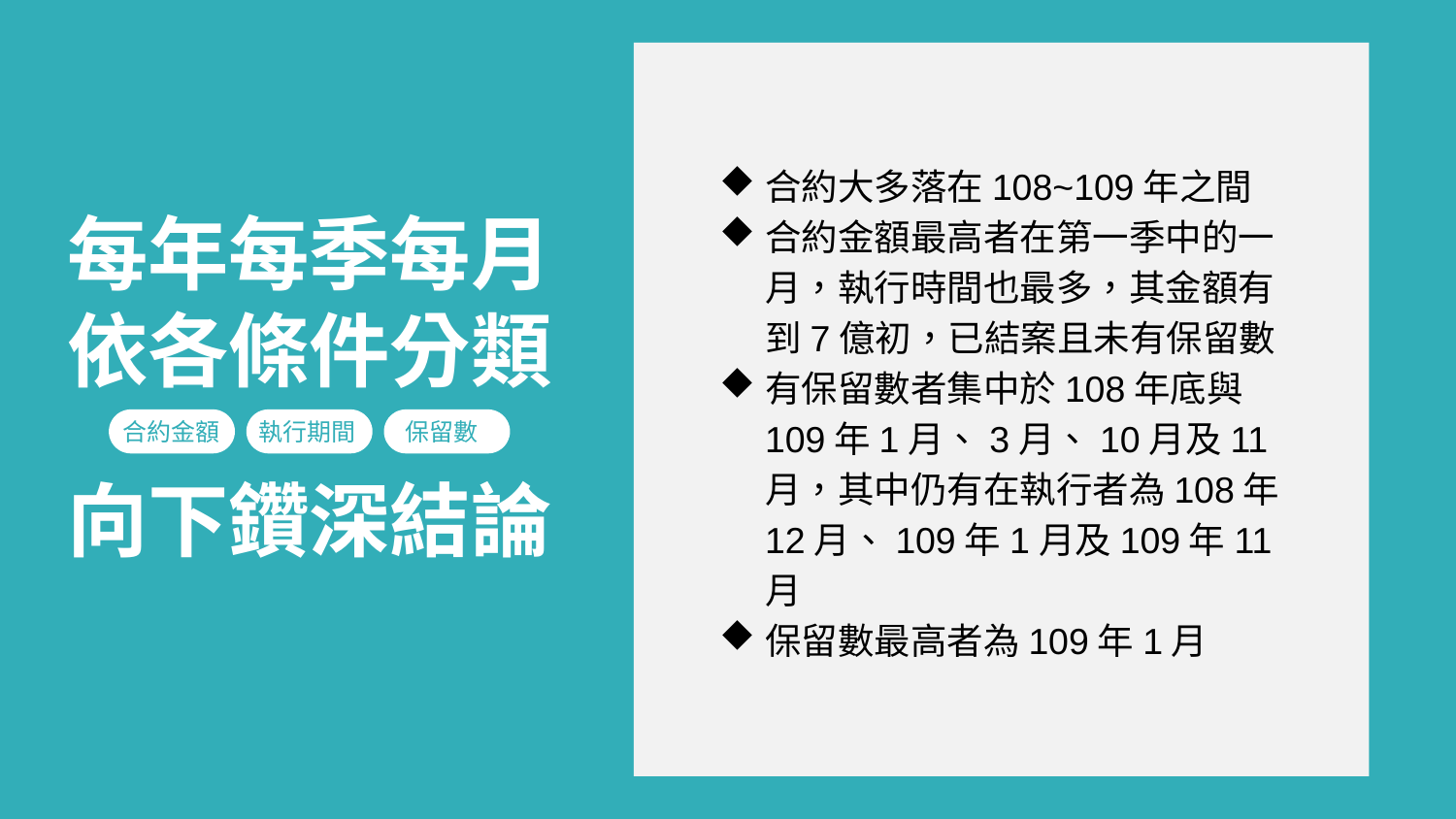

合約大多落在108~109年之間
合約金額最高者在第一季中的一月，執行時間也最多，其金額有到7億初，已結案且未有保留數
有保留數者集中於108年底與109年1月、3月、10月及11月，其中仍有在執行者為108年12月、109年1月及109年11月
保留數最高者為109年1月
每年每季每月依各條件分類

向下鑽深結論
合約金額　   執行期間　　 保留數